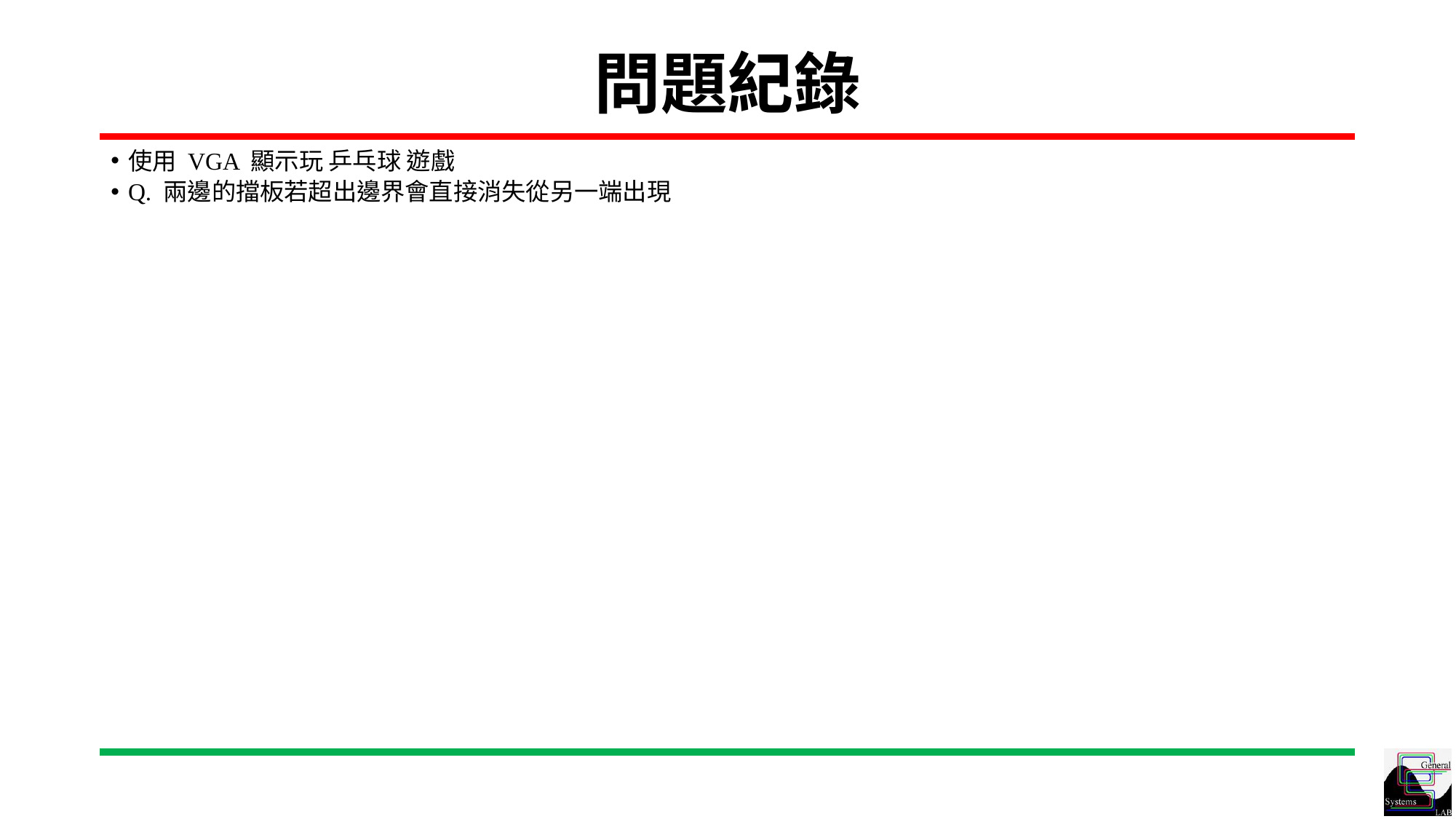

# 問題紀錄
使用 VGA 顯示玩 乒乓球 遊戲
Q. 兩邊的擋板若超出邊界會直接消失從另一端出現